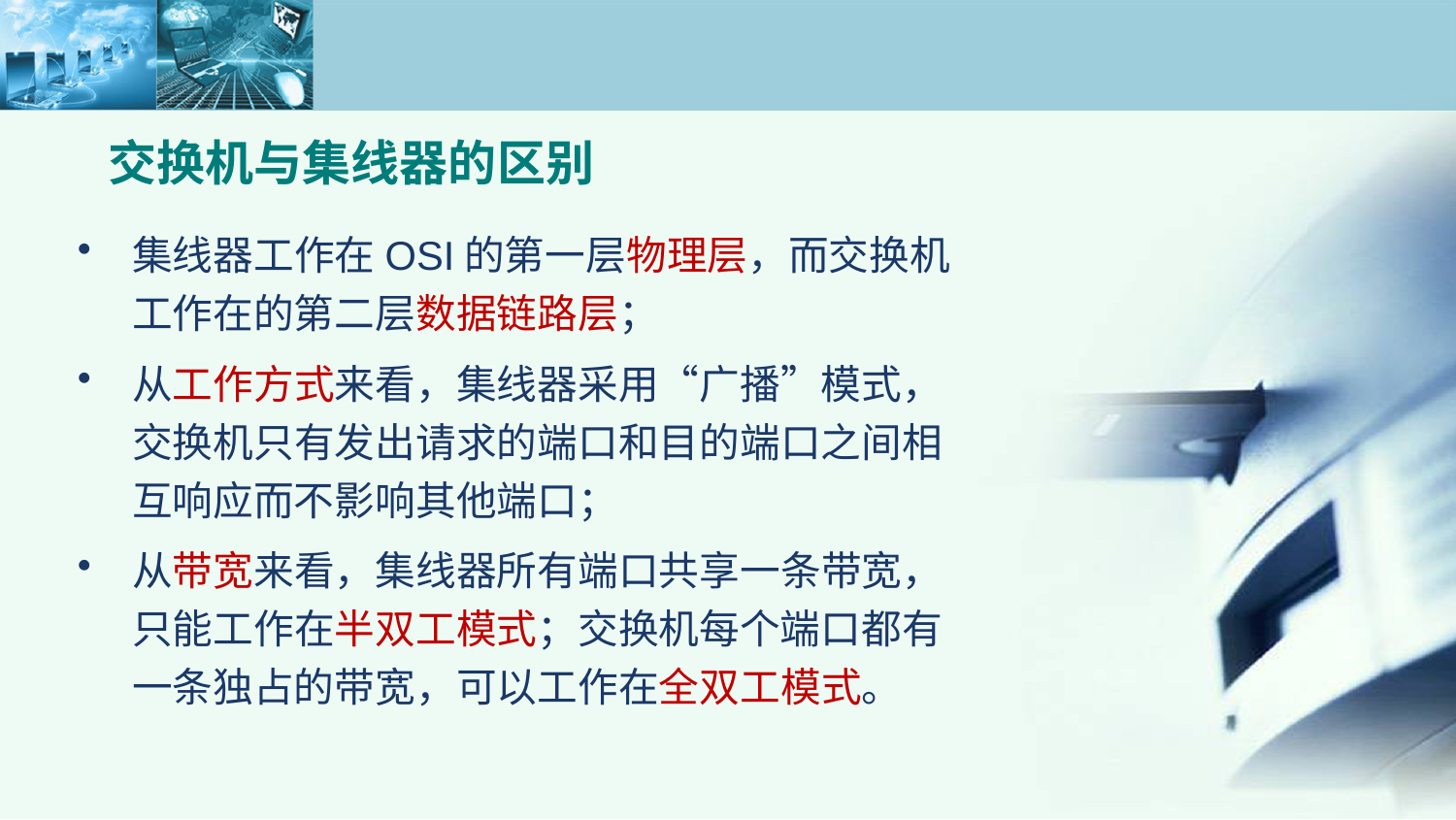

交换机与集线器的区别
集线器工作在OSI的第一层物理层，而交换机工作在的第二层数据链路层；
从工作方式来看，集线器采用“广播”模式，交换机只有发出请求的端口和目的端口之间相互响应而不影响其他端口；
从带宽来看，集线器所有端口共享一条带宽，只能工作在半双工模式；交换机每个端口都有一条独占的带宽，可以工作在全双工模式。